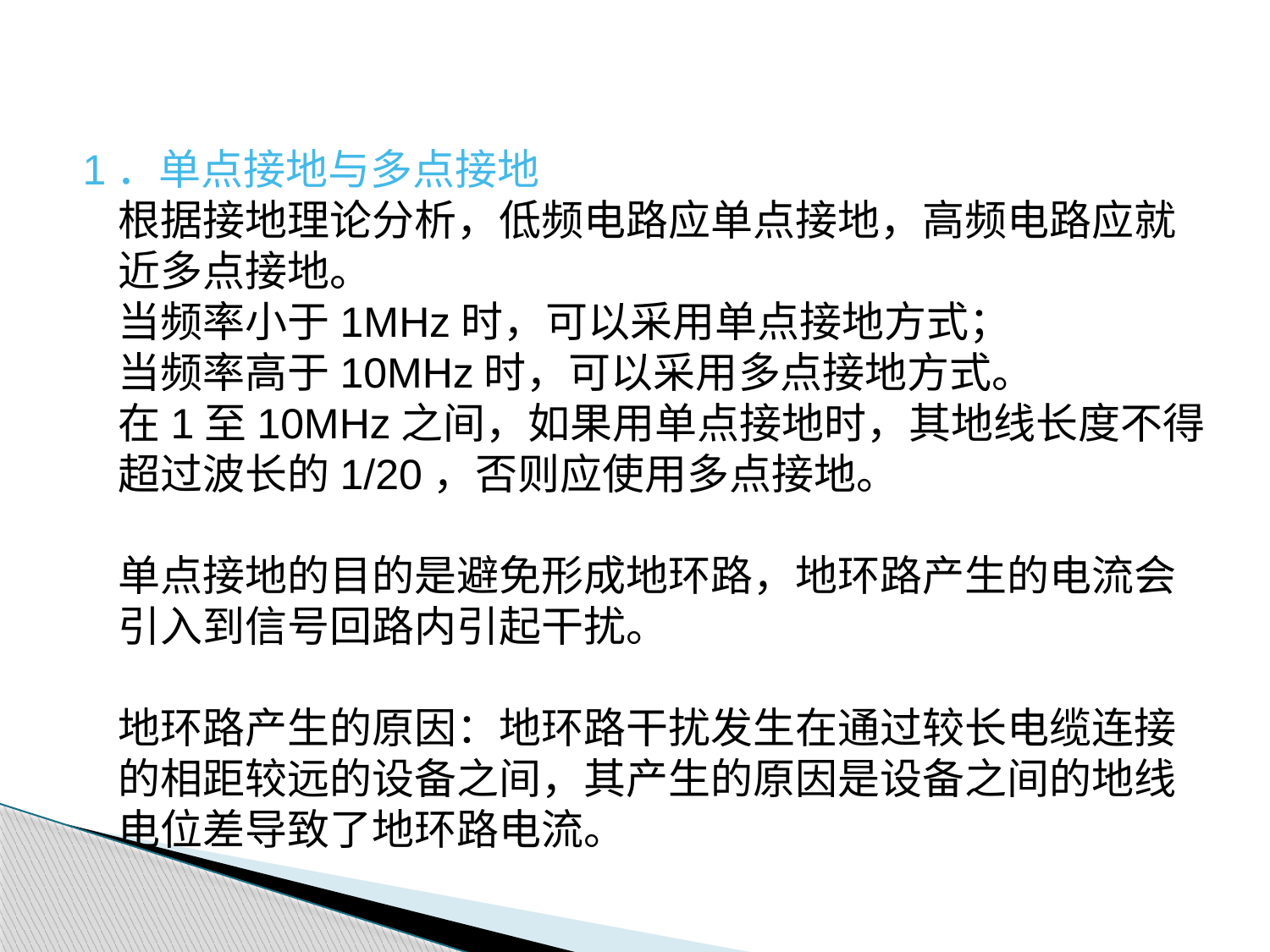

1．单点接地与多点接地
	根据接地理论分析，低频电路应单点接地，高频电路应就近多点接地。
	当频率小于1MHz时，可以采用单点接地方式；
	当频率高于10MHz时，可以采用多点接地方式。
	在1至10MHz之间，如果用单点接地时，其地线长度不得超过波长的1/20，否则应使用多点接地。

	单点接地的目的是避免形成地环路，地环路产生的电流会引入到信号回路内引起干扰。

	地环路产生的原因：地环路干扰发生在通过较长电缆连接的相距较远的设备之间，其产生的原因是设备之间的地线电位差导致了地环路电流。